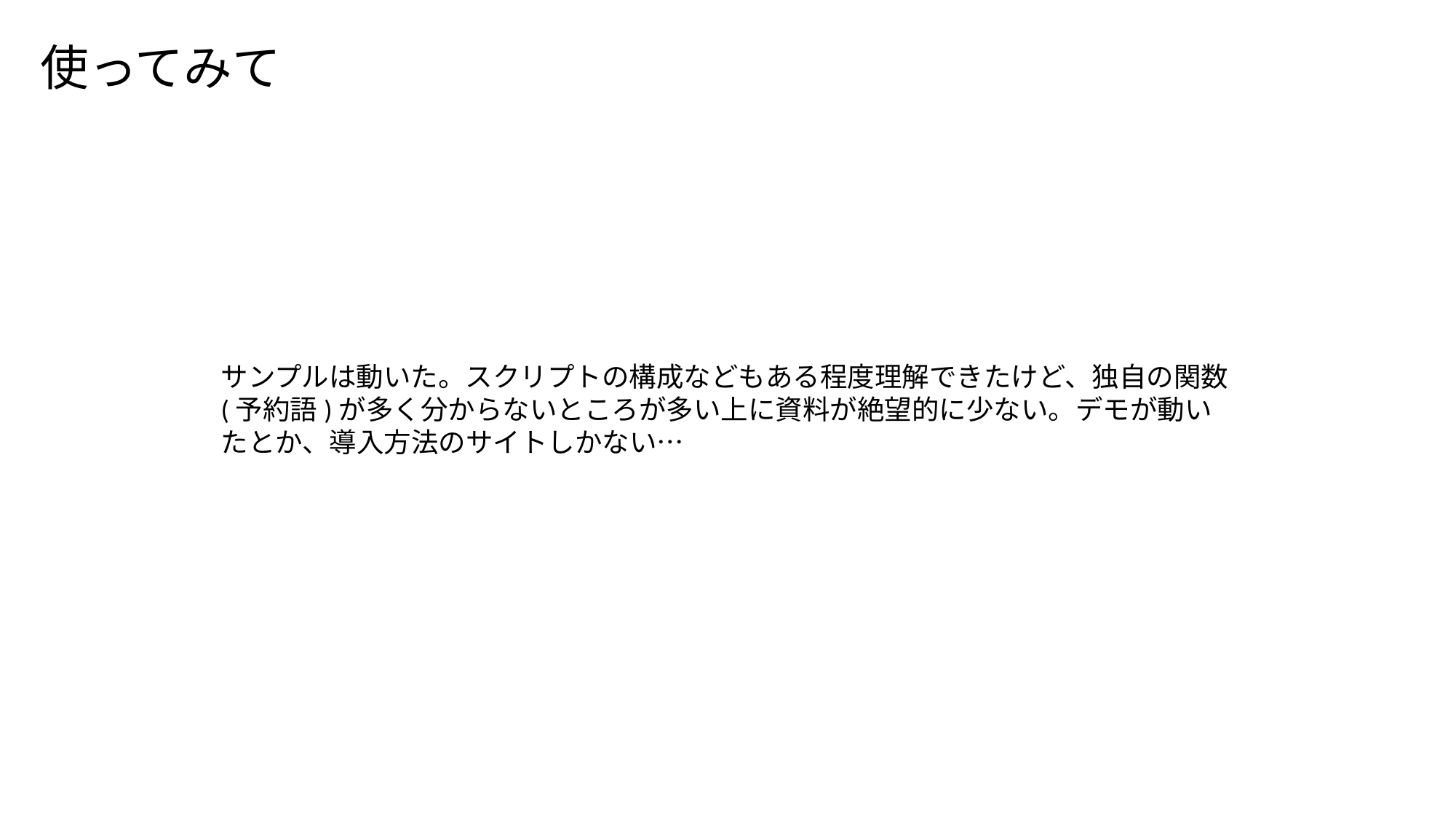

使ってみて
サンプルは動いた。スクリプトの構成などもある程度理解できたけど、独自の関数(予約語)が多く分からないところが多い上に資料が絶望的に少ない。デモが動いたとか、導入方法のサイトしかない…